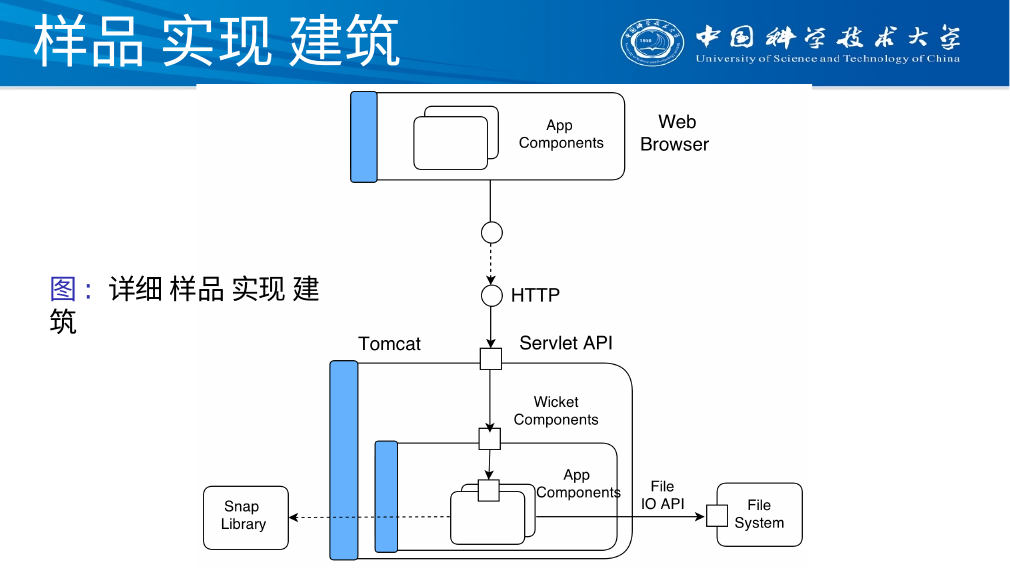

# 样品 实现 建筑

图: 详细 样品 实现 建筑